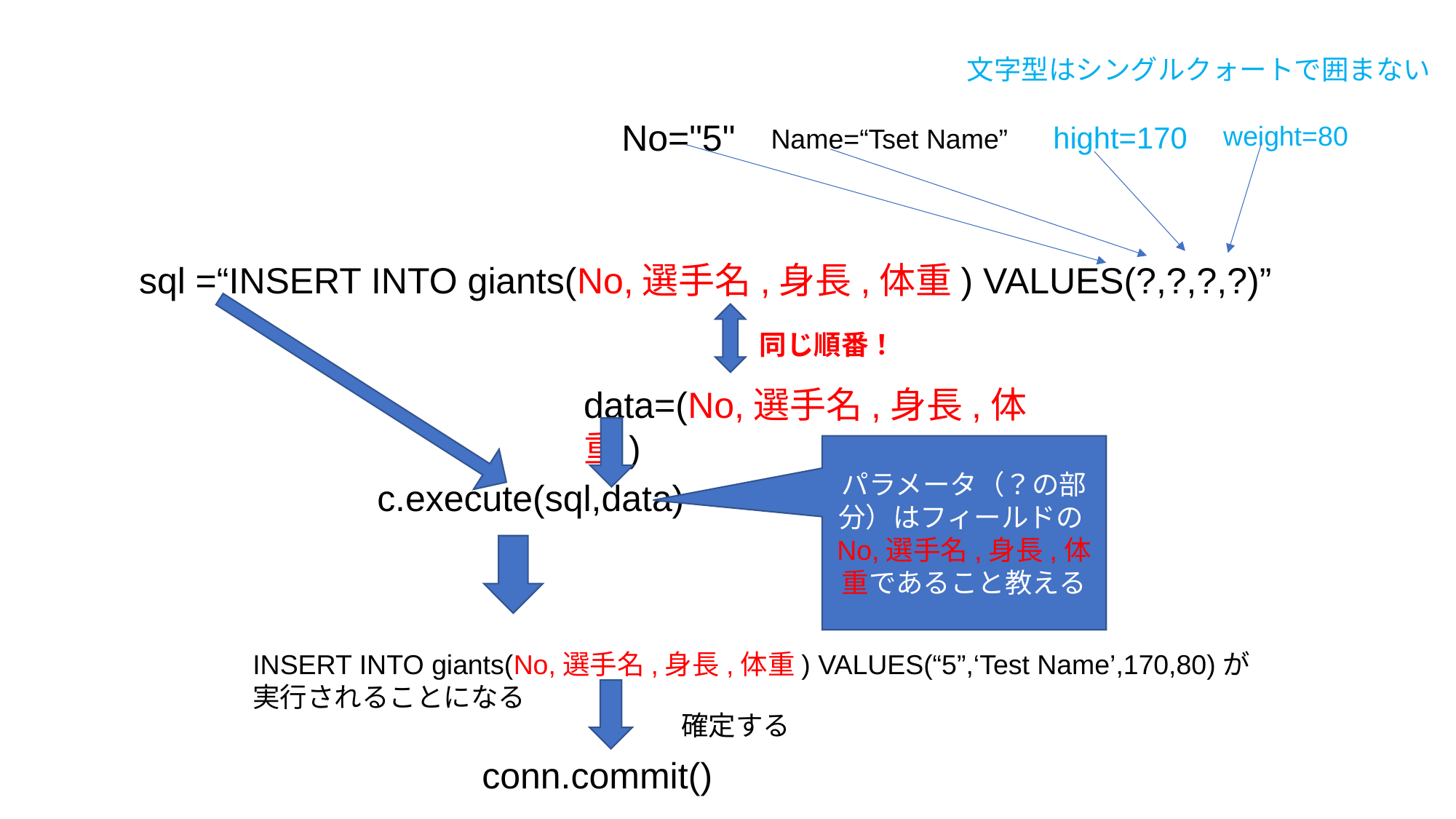

文字型はシングルクォートで囲まない
No="5"
hight=170
weight=80
Name=“Tset Name”

sql =“INSERT INTO giants(No,選手名,身長,体重) VALUES(?,?,?,?)”

同じ順番！
data=(No,選手名,身長,体重)

パラメータ（？の部分）はフィールドのNo,選手名,身長,体重であること教える
c.execute(sql,data)

INSERT INTO giants(No,選手名,身長,体重) VALUES(“5”,‘Test Name’,170,80)が実行されることになる

確定する
conn.commit()